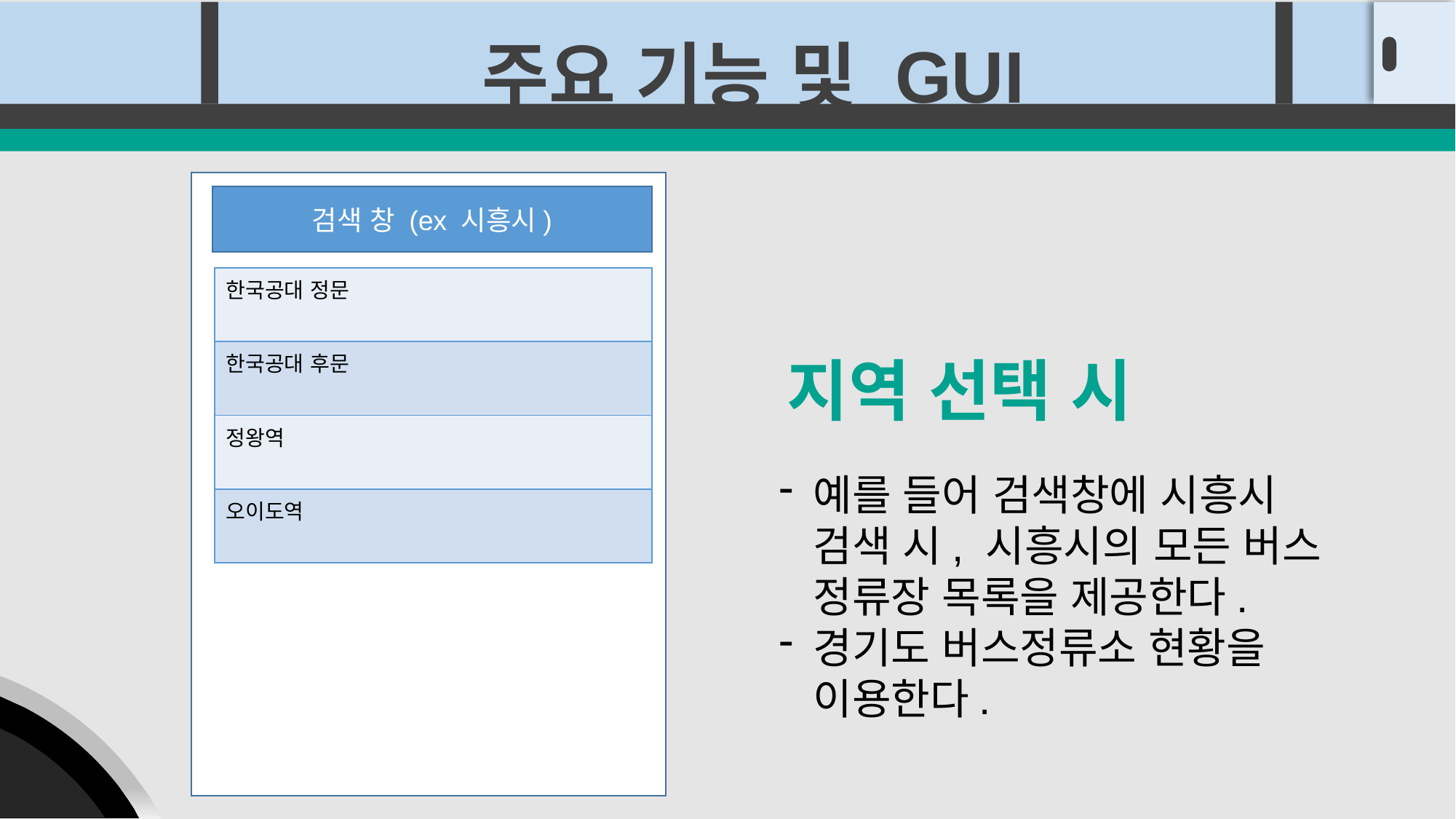

주요 기능 및 GUI

검색 창 (ex 시흥시)
| 한국공대 정문 |
| --- |
| 한국공대 후문 |
| 정왕역 |
| 오이도역 |
지역 선택 시
예를 들어 검색창에 시흥시 검색 시, 시흥시의 모든 버스 정류장 목록을 제공한다.
경기도 버스정류소 현황을 이용한다.